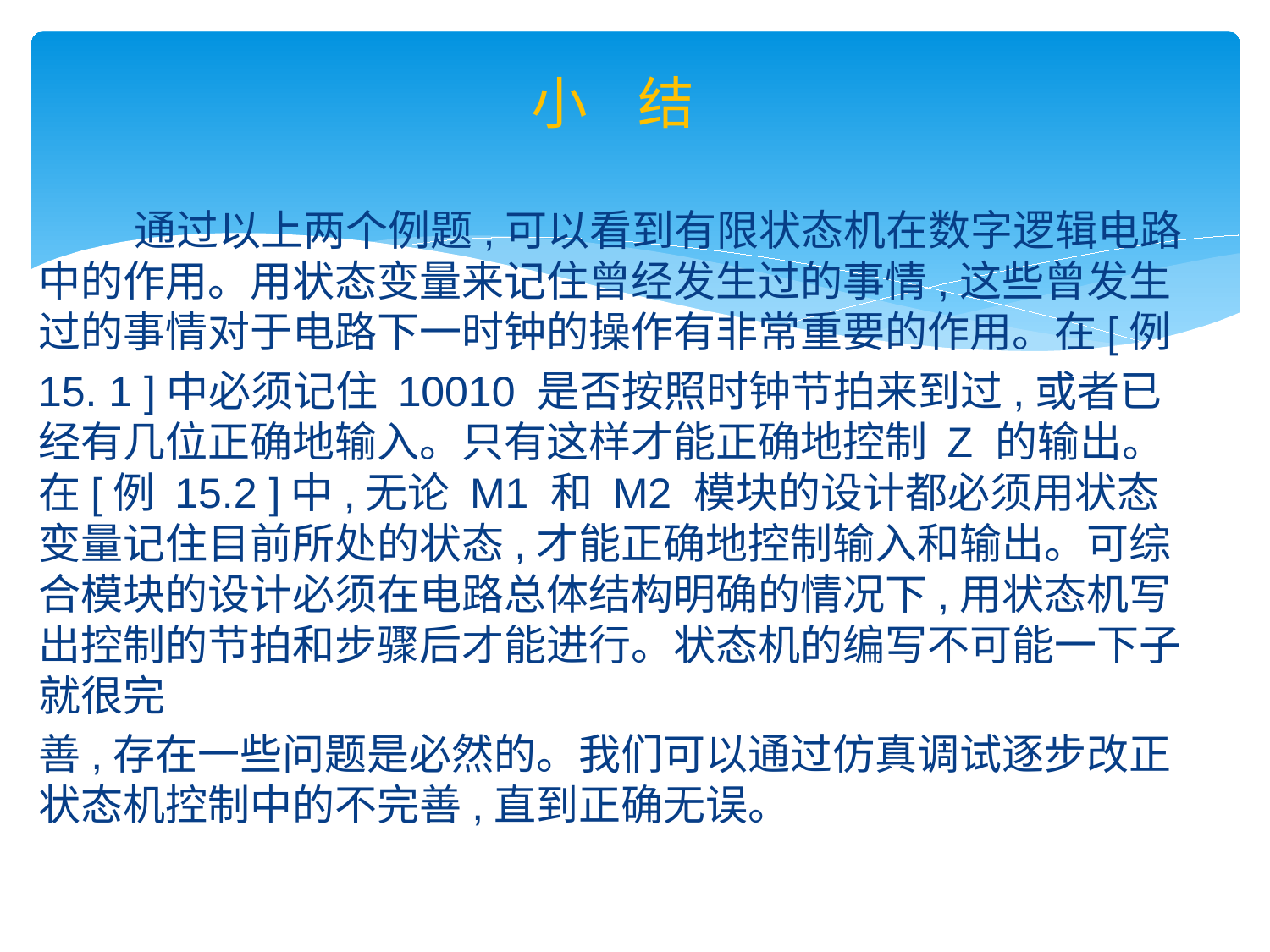

小    结

         通过以上两个例题,可以看到有限状态机在数字逻辑电路中的作用。用状态变量来记住曾经发生过的事情,这些曾发生过的事情对于电路下一时钟的操作有非常重要的作用。在[例
15. 1 ]中必须记住 10010 是否按照时钟节拍来到过,或者已经有几位正确地输入。只有这样才能正确地控制 Z 的输出。在[例 15.2 ]中,无论 M1 和 M2 模块的设计都必须用状态变量记住目前所处的状态,才能正确地控制输入和输出。可综合模块的设计必须在电路总体结构明确的情况下,用状态机写出控制的节拍和步骤后才能进行。状态机的编写不可能一下子就很完
善,存在一些问题是必然的。我们可以通过仿真调试逐步改正状态机控制中的不完善,直到正确无误。